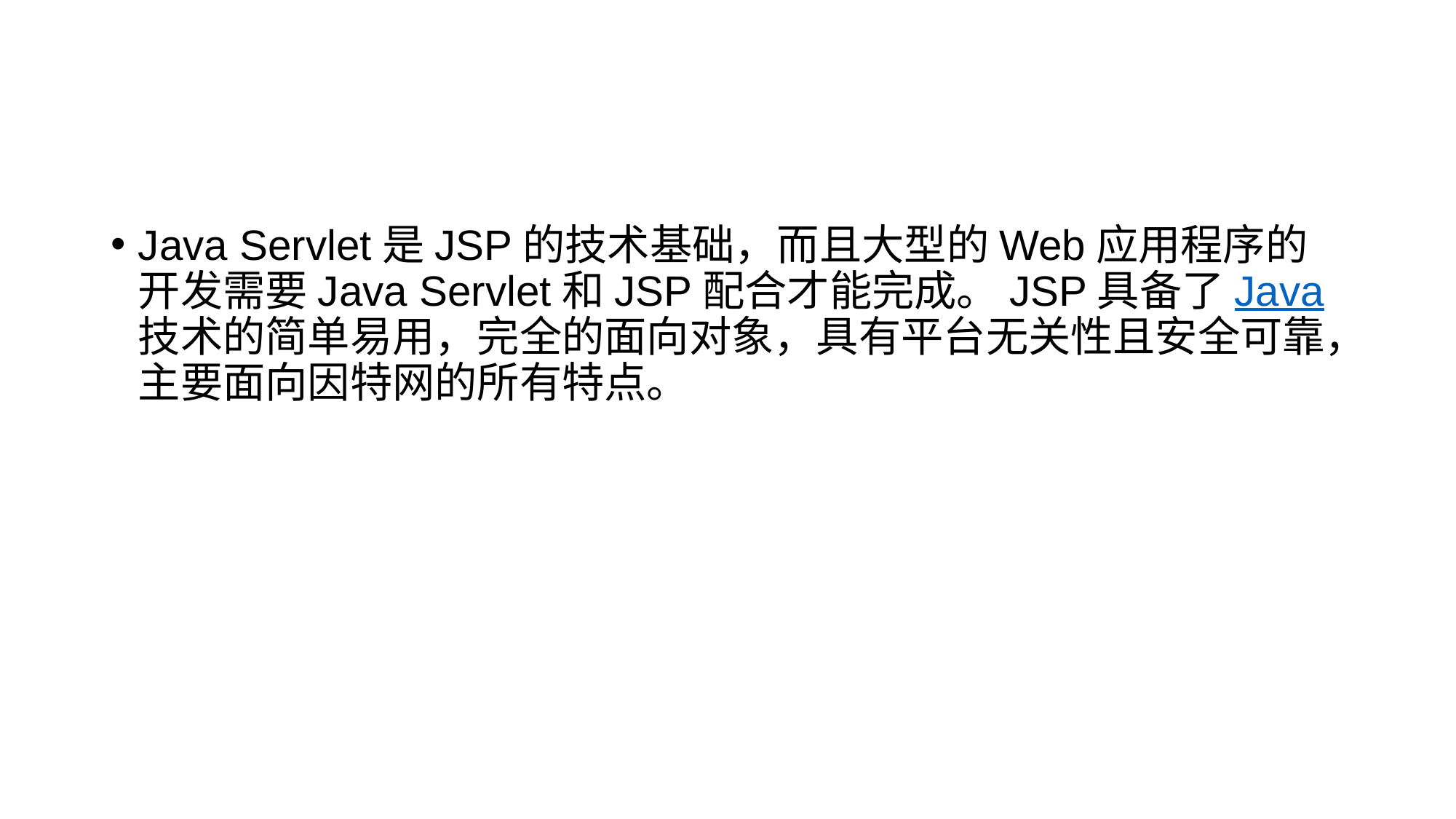

#
Java Servlet是JSP的技术基础，而且大型的Web应用程序的开发需要Java Servlet和JSP配合才能完成。JSP具备了Java技术的简单易用，完全的面向对象，具有平台无关性且安全可靠，主要面向因特网的所有特点。